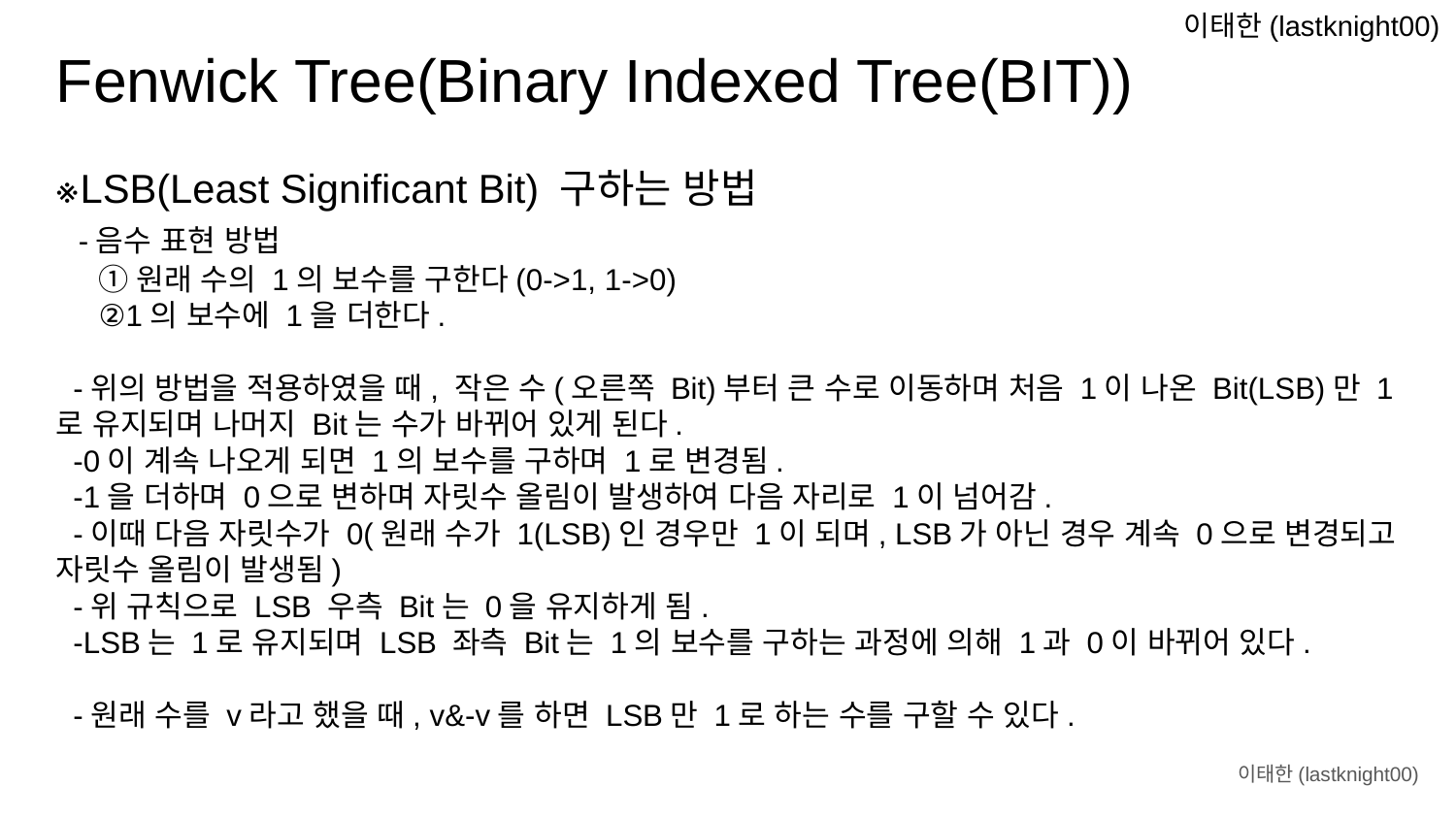

Fenwick Tree(Binary Indexed Tree(BIT))

※LSB(Least Significant Bit) 구하는 방법
  -음수 표현 방법
     ①원래 수의 1의 보수를 구한다(0->1, 1->0)
     ②1의 보수에 1을 더한다.

  -위의 방법을 적용하였을 때, 작은 수(오른쪽 Bit)부터 큰 수로 이동하며 처음 1이 나온 Bit(LSB)만 1로 유지되며 나머지 Bit는 수가 바뀌어 있게 된다.
  -0이 계속 나오게 되면 1의 보수를 구하며 1로 변경됨.
  -1을 더하며 0으로 변하며 자릿수 올림이 발생하여 다음 자리로 1이 넘어감.
  -이때 다음 자릿수가 0(원래 수가 1(LSB)인 경우만 1이 되며, LSB가 아닌 경우 계속 0으로 변경되고 자릿수 올림이 발생됨)
  -위 규칙으로 LSB 우측 Bit는 0을 유지하게 됨.
  -LSB는 1로 유지되며 LSB 좌측 Bit는 1의 보수를 구하는 과정에 의해 1과 0이 바뀌어 있다.

  -원래 수를 v라고 했을 때, v&-v를 하면 LSB만 1로 하는 수를 구할 수 있다.